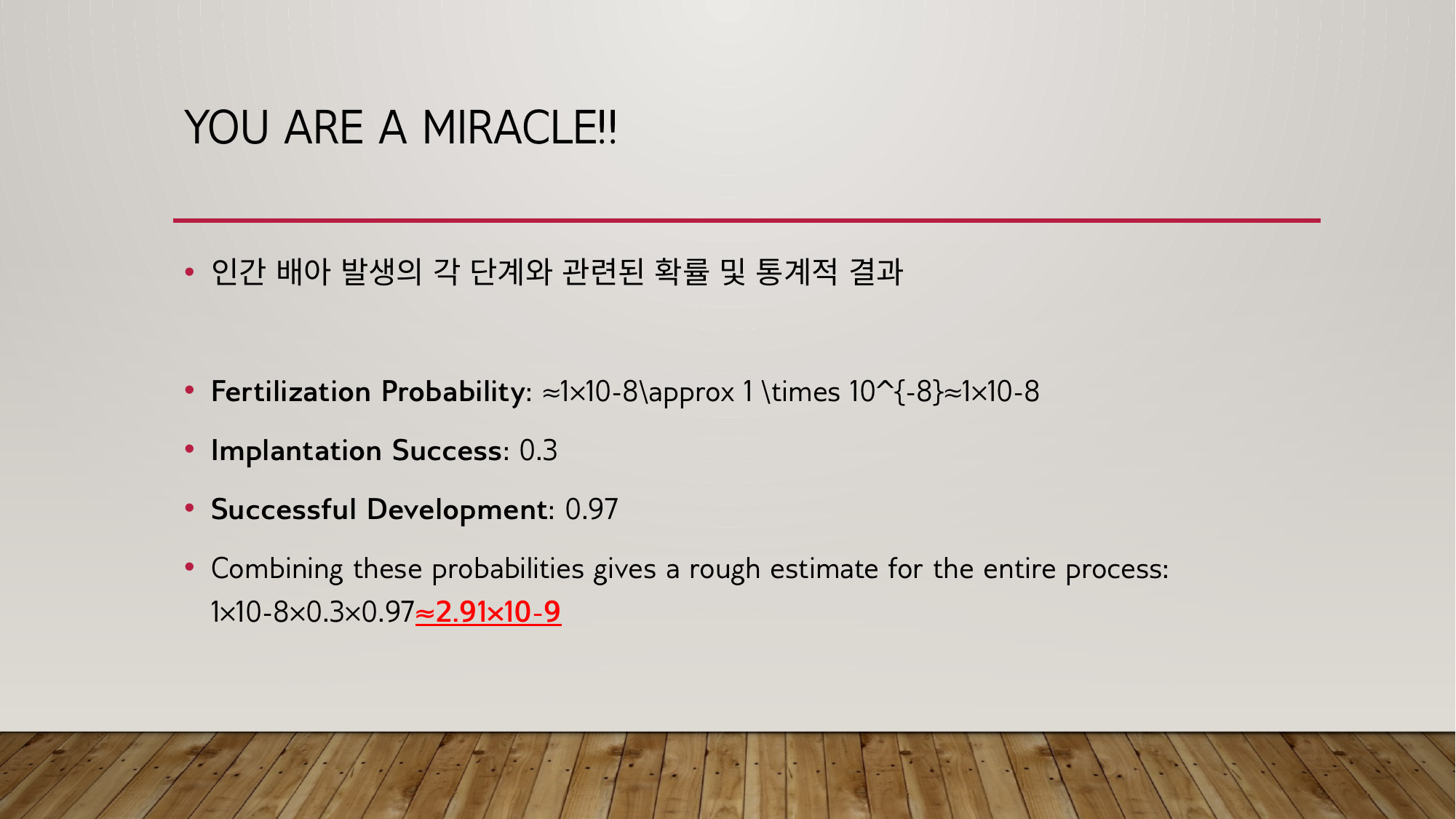

# You are a Miracle!!
인간 배아 발생의 각 단계와 관련된 확률 및 통계적 결과

Fertilization Probability: ≈1×10−8\approx 1 \times 10^{-8}≈1×10−8
Implantation Success: 0.3
Successful Development: 0.97
Combining these probabilities gives a rough estimate for the entire process: 1×10−8×0.3×0.97≈2.91×10−9